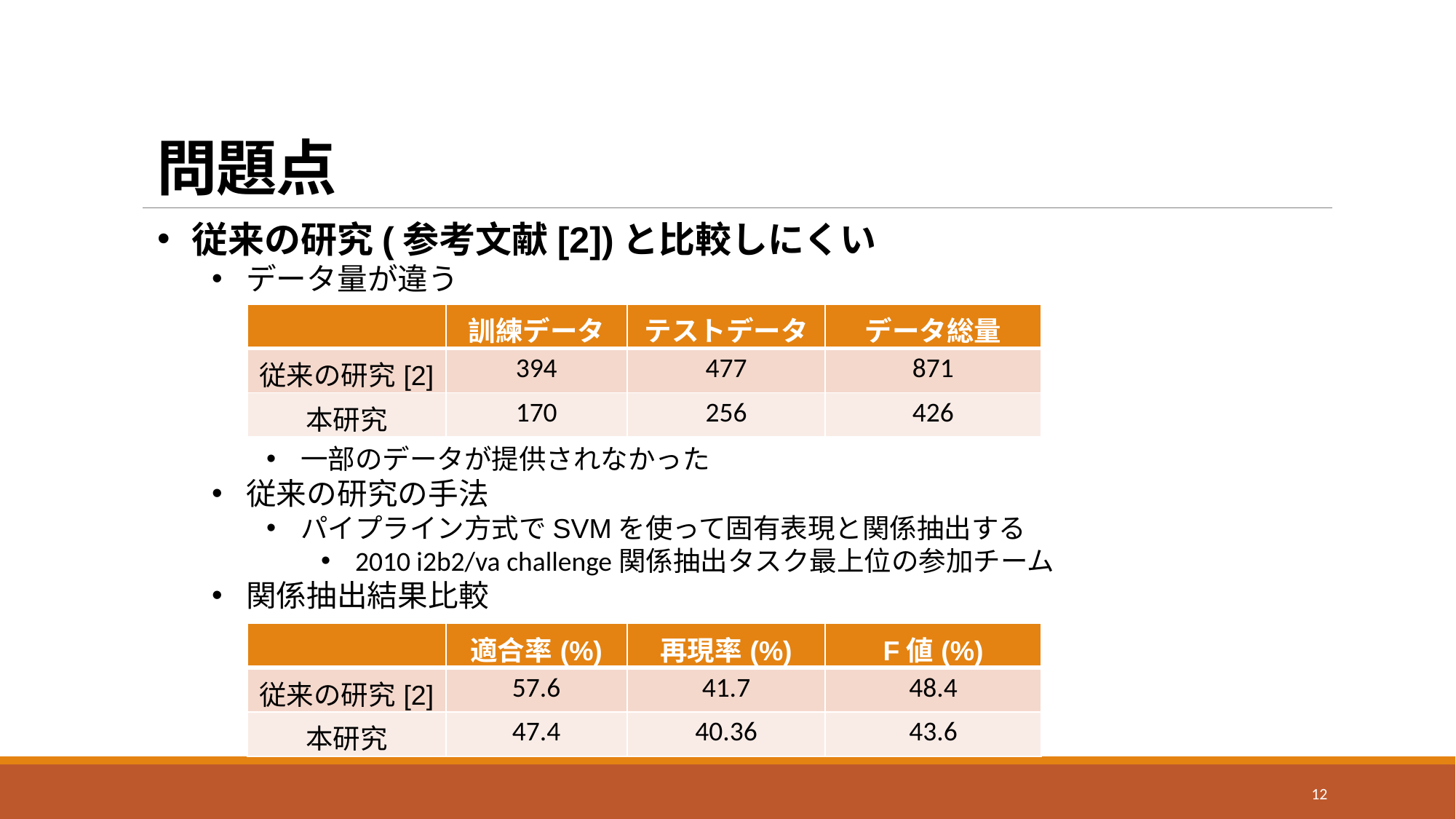

# 問題点
従来の研究(参考文献[2])と比較しにくい
データ量が違う

一部のデータが提供されなかった
従来の研究の手法
パイプライン方式でSVMを使って固有表現と関係抽出する
2010 i2b2/va challenge関係抽出タスク最上位の参加チーム
関係抽出結果比較

|  | 訓練データ | テストデータ | データ総量 |
| --- | --- | --- | --- |
| 従来の研究[2] | 394 | 477 | 871 |
| 本研究 | 170 | 256 | 426 |
|  | 適合率(%) | 再現率(%) | F値(%) |
| --- | --- | --- | --- |
| 従来の研究[2] | 57.6 | 41.7 | 48.4 |
| 本研究 | 47.4 | 40.36 | 43.6 |
12